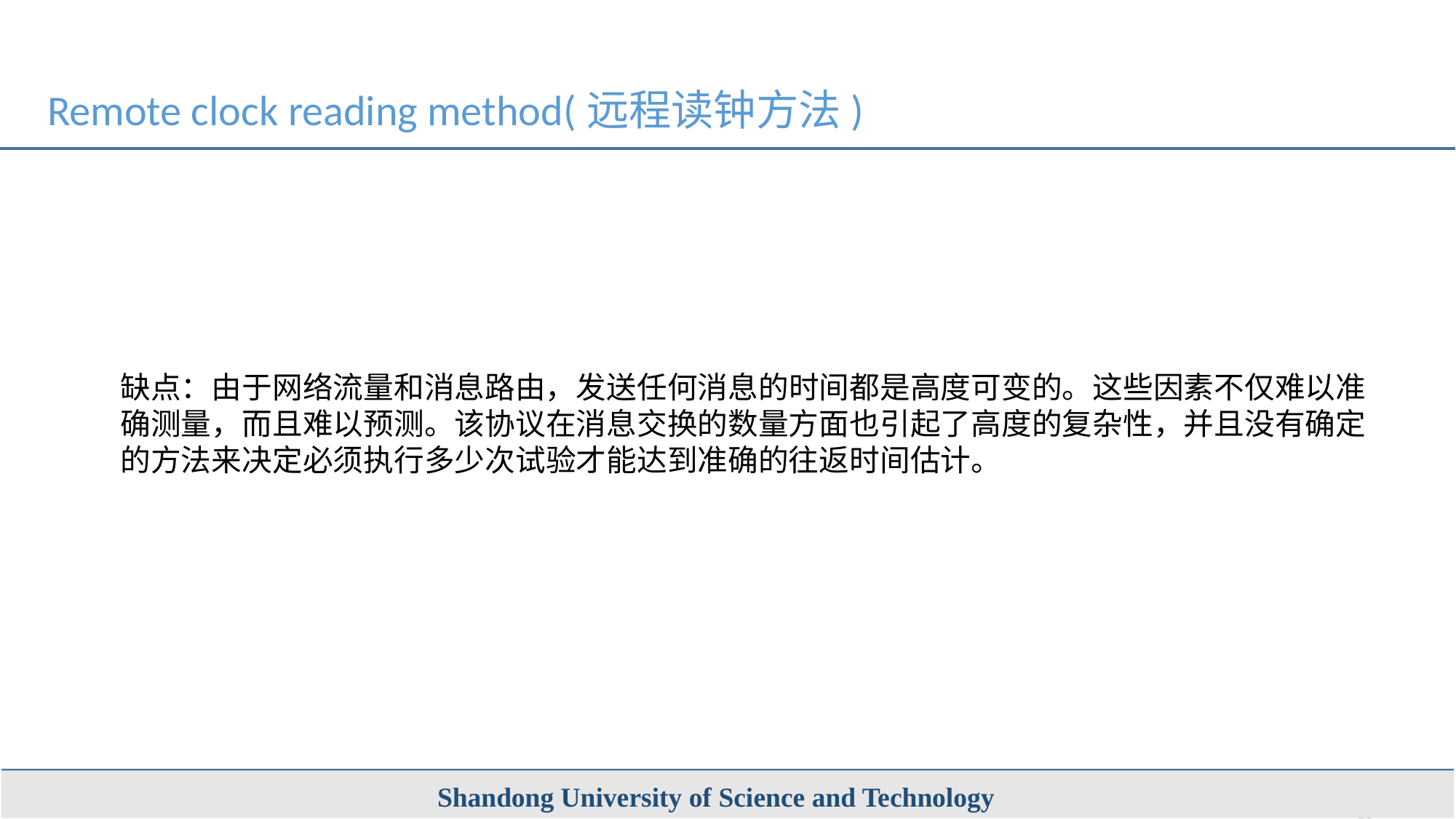

Remote clock reading method(远程读钟方法)
缺点：由于网络流量和消息路由，发送任何消息的时间都是高度可变的。这些因素不仅难以准确测量，而且难以预测。该协议在消息交换的数量方面也引起了高度的复杂性，并且没有确定的方法来决定必须执行多少次试验才能达到准确的往返时间估计。
15

Shandong University of Science and Technology
15
15